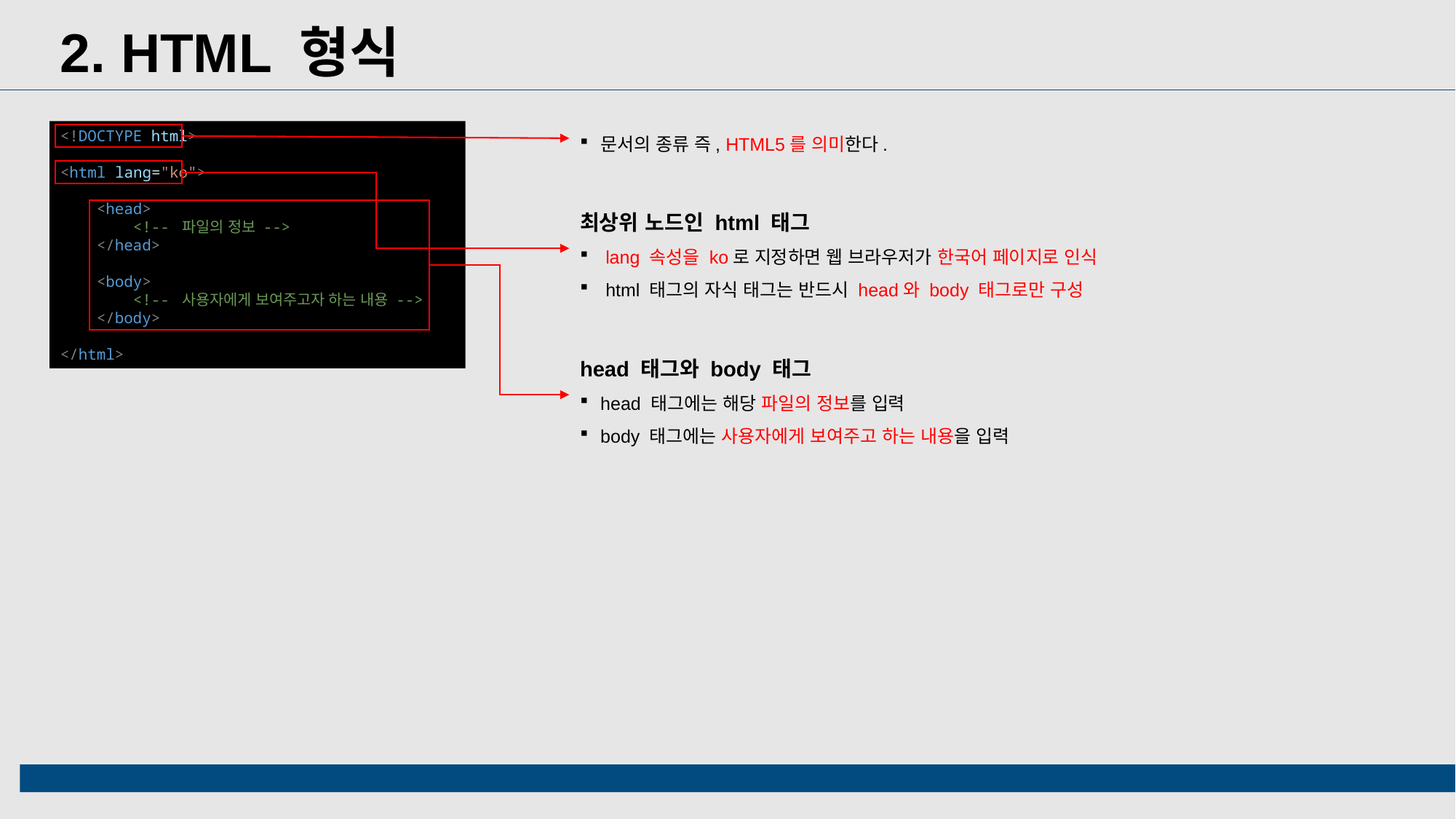

2. HTML 형식
문서의 종류 즉, HTML5를 의미한다.
<!DOCTYPE html>

<html lang="ko">
    <head>
        <!-- 파일의 정보 -->
    </head>
    <body>
        <!-- 사용자에게 보여주고자 하는 내용 -->
    </body>
</html>

최상위 노드인 html 태그
 lang 속성을 ko로 지정하면 웹 브라우저가 한국어 페이지로 인식
 html 태그의 자식 태그는 반드시 head와 body 태그로만 구성

head 태그와 body 태그
head 태그에는 해당 파일의 정보를 입력
body 태그에는 사용자에게 보여주고 하는 내용을 입력